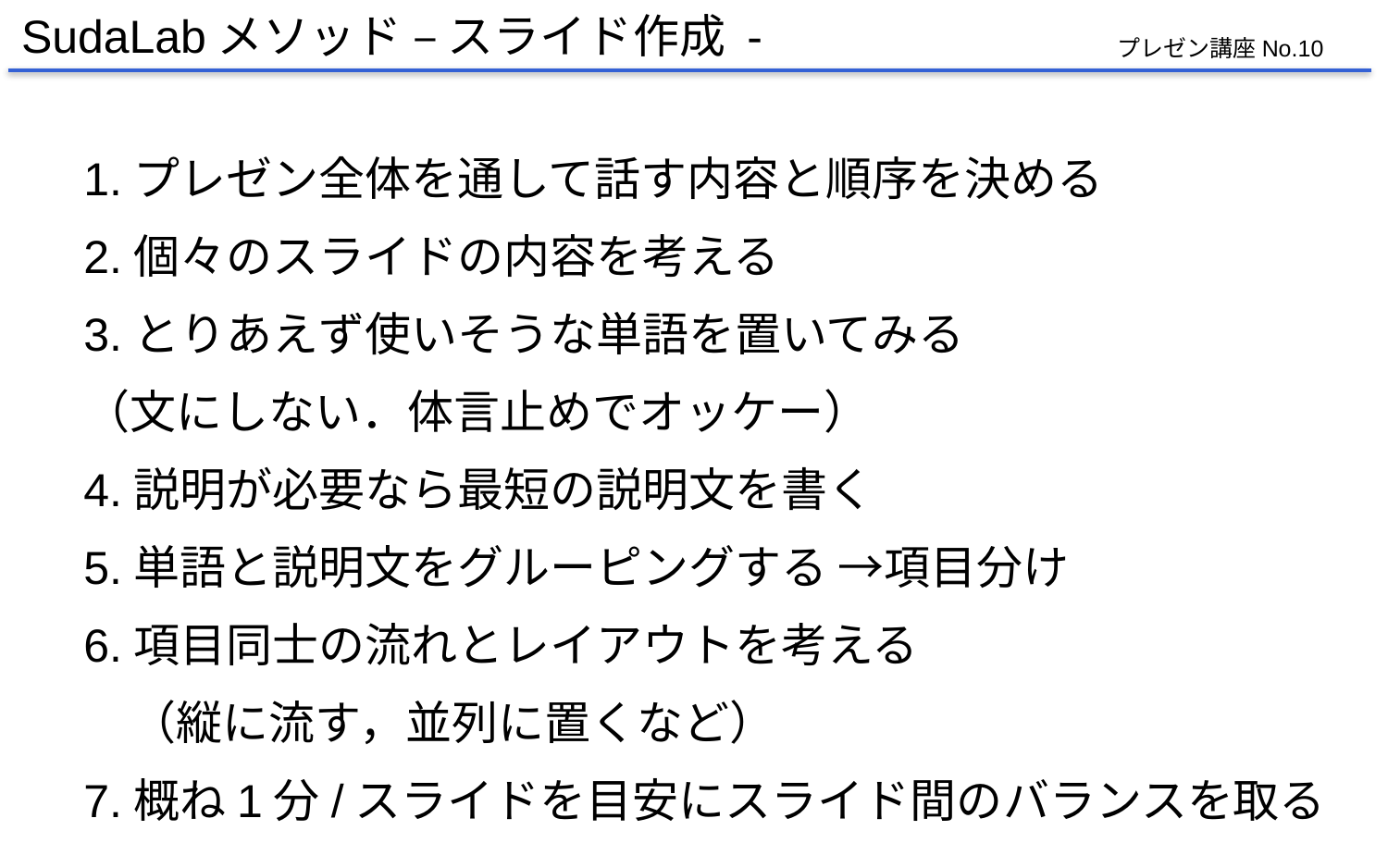

SudaLabメソッド – スライド作成 -
プレゼン講座No.10
1.プレゼン全体を通して話す内容と順序を決める
2.個々のスライドの内容を考える
3.とりあえず使いそうな単語を置いてみる
（文にしない．体言止めでオッケー）
4.説明が必要なら最短の説明文を書く
5.単語と説明文をグルーピングする →項目分け
6.項目同士の流れとレイアウトを考える
　（縦に流す，並列に置くなど）
7.概ね1分/スライドを目安にスライド間のバランスを取る